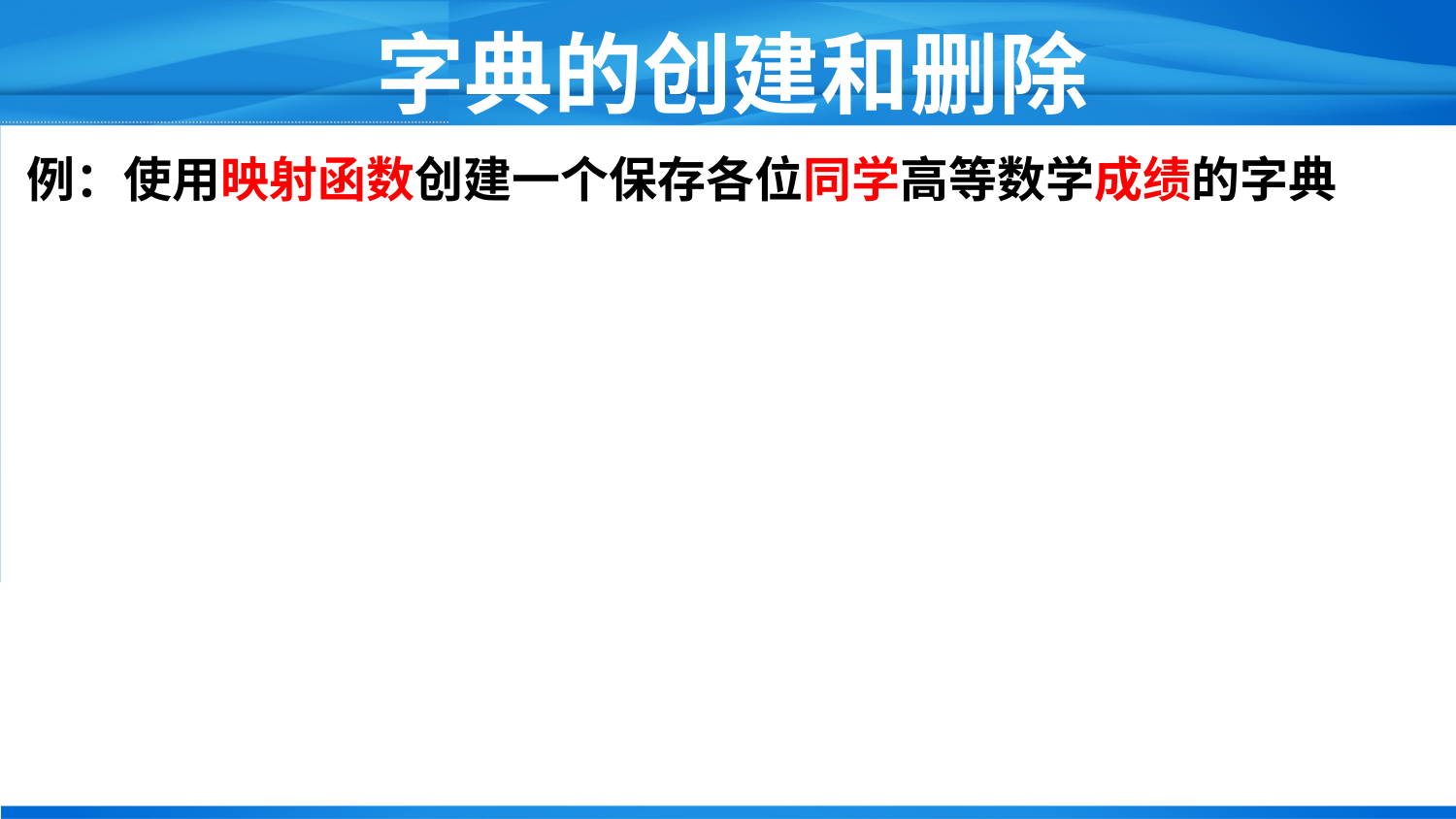

# 字典的创建和删除
例：使用映射函数创建一个保存各位同学高等数学成绩的字典